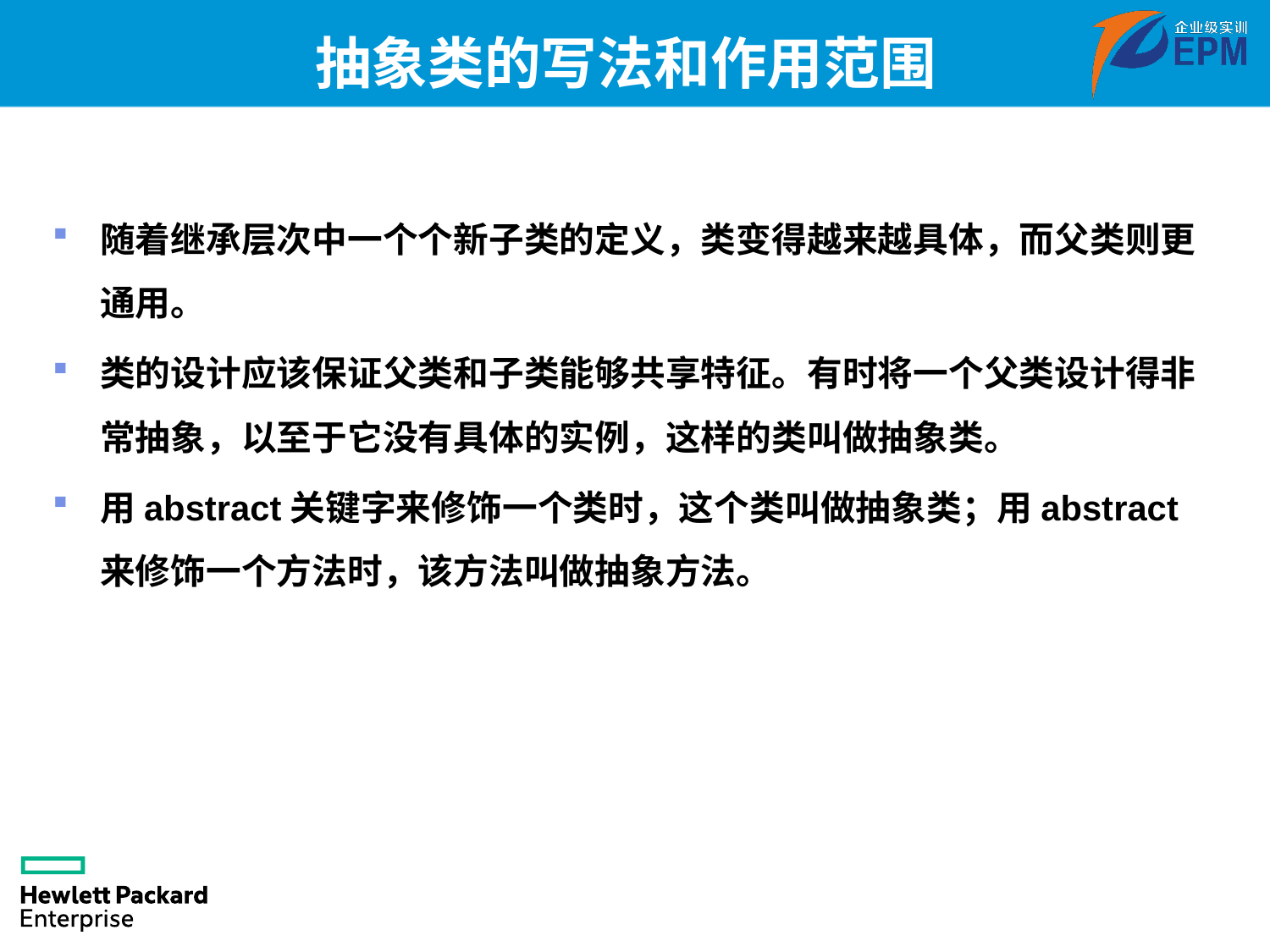

# 抽象类的写法和作用范围
随着继承层次中一个个新子类的定义，类变得越来越具体，而父类则更通用。
类的设计应该保证父类和子类能够共享特征。有时将一个父类设计得非常抽象，以至于它没有具体的实例，这样的类叫做抽象类。
用abstract关键字来修饰一个类时，这个类叫做抽象类；用abstract来修饰一个方法时，该方法叫做抽象方法。